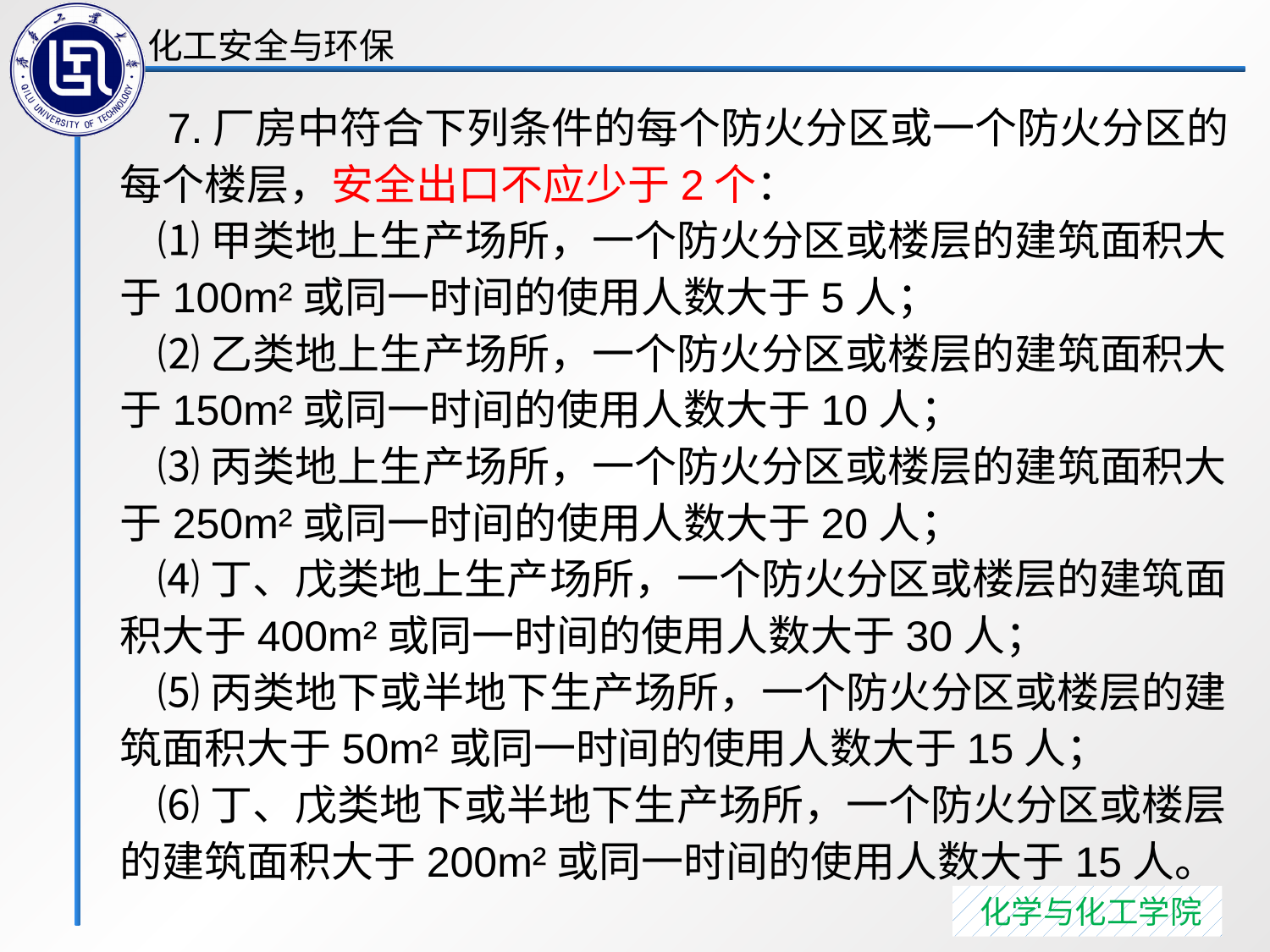

7.厂房中符合下列条件的每个防火分区或一个防火分区的每个楼层，安全出口不应少于2个：
    ⑴甲类地上生产场所，一个防火分区或楼层的建筑面积大于100m²或同一时间的使用人数大于5人；
    ⑵乙类地上生产场所，一个防火分区或楼层的建筑面积大于150m²或同一时间的使用人数大于10人；
    ⑶丙类地上生产场所，一个防火分区或楼层的建筑面积大于250m²或同一时间的使用人数大于20人；
    ⑷丁、戊类地上生产场所，一个防火分区或楼层的建筑面积大于400m²或同一时间的使用人数大于30人；
    ⑸丙类地下或半地下生产场所，一个防火分区或楼层的建筑面积大于50m²或同一时间的使用人数大于15人；
    ⑹丁、戊类地下或半地下生产场所，一个防火分区或楼层的建筑面积大于200m²或同一时间的使用人数大于15人。